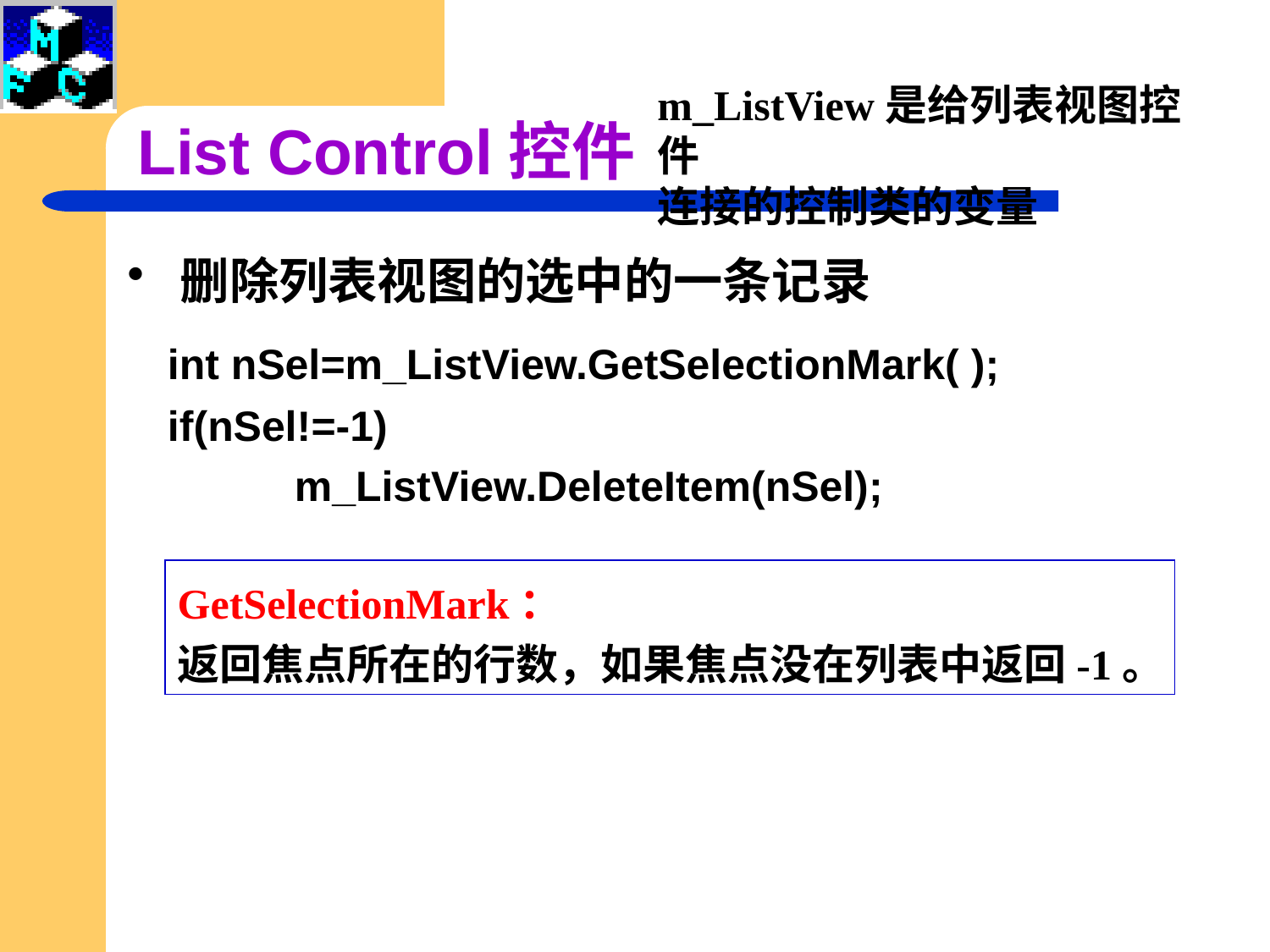

m_ListView是给列表视图控件
连接的控制类的变量
List Control控件
 删除列表视图的选中的一条记录
int nSel=m_ListView.GetSelectionMark( );
if(nSel!=-1)
	m_ListView.DeleteItem(nSel);
GetSelectionMark：
返回焦点所在的行数，如果焦点没在列表中返回-1。